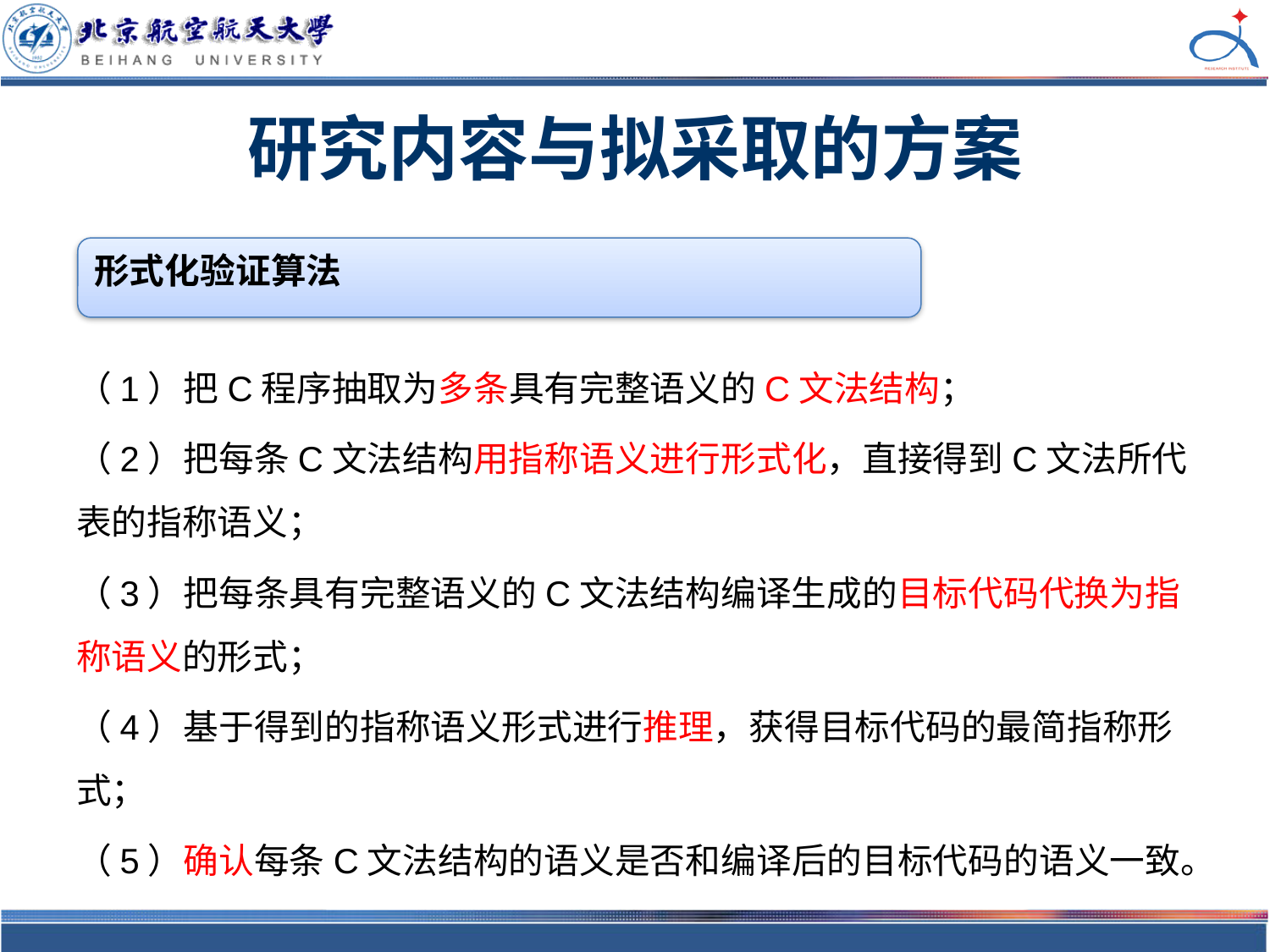

# 研究内容与拟采取的方案

（1）把C程序抽取为多条具有完整语义的C文法结构；
（2）把每条C文法结构用指称语义进行形式化，直接得到C文法所代表的指称语义；
（3）把每条具有完整语义的C文法结构编译生成的目标代码代换为指称语义的形式；
（4）基于得到的指称语义形式进行推理，获得目标代码的最简指称形式；
（5）确认每条C文法结构的语义是否和编译后的目标代码的语义一致。

形式化验证算法